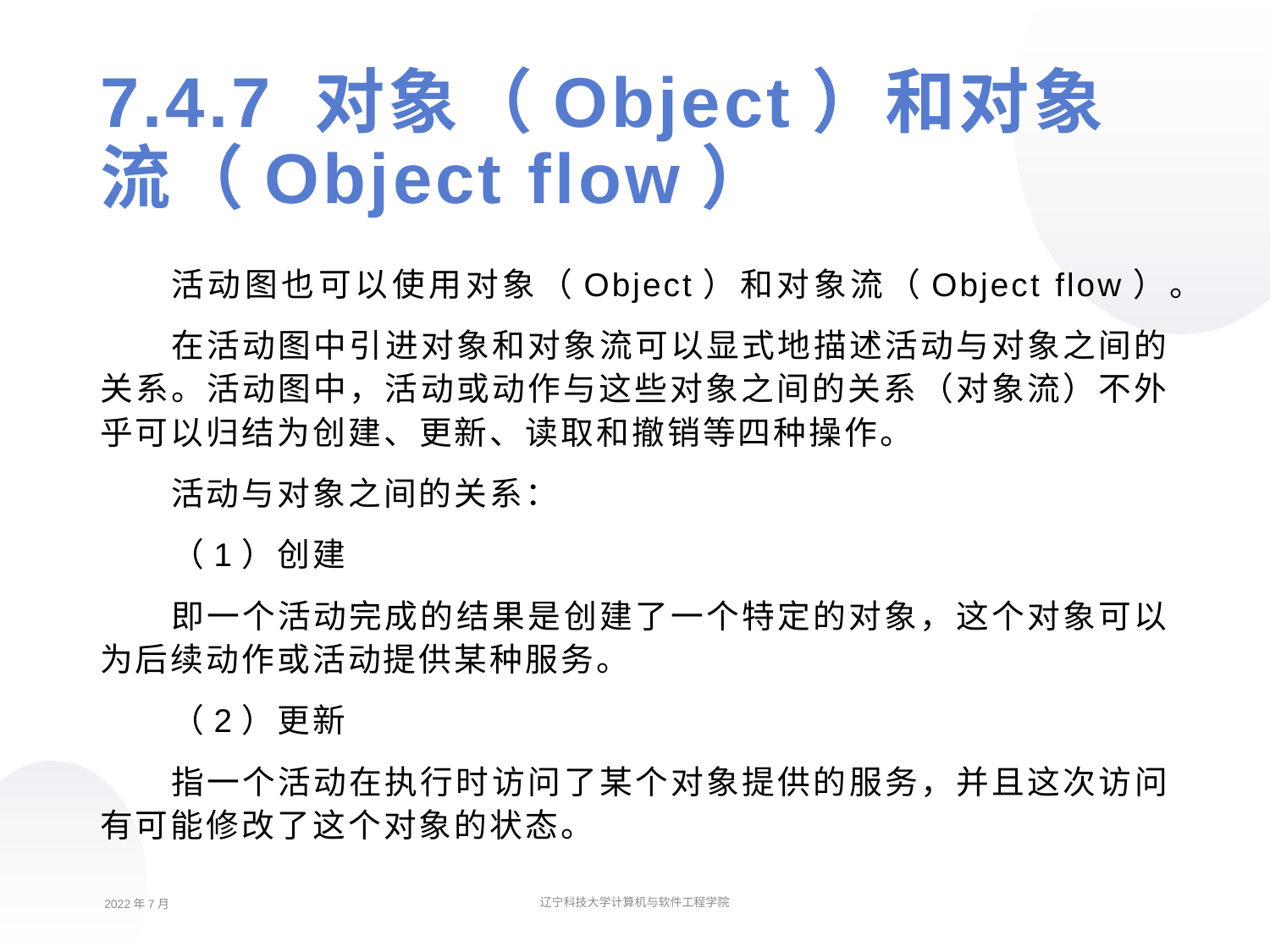

7.4.7 对象（Object）和对象流（Object flow）
活动图也可以使用对象（Object）和对象流（Object flow）。
在活动图中引进对象和对象流可以显式地描述活动与对象之间的关系。活动图中，活动或动作与这些对象之间的关系（对象流）不外乎可以归结为创建、更新、读取和撤销等四种操作。
活动与对象之间的关系：
（1）创建
即一个活动完成的结果是创建了一个特定的对象，这个对象可以为后续动作或活动提供某种服务。
（2）更新
指一个活动在执行时访问了某个对象提供的服务，并且这次访问有可能修改了这个对象的状态。

2022年7月
辽宁科技大学计算机与软件工程学院
101